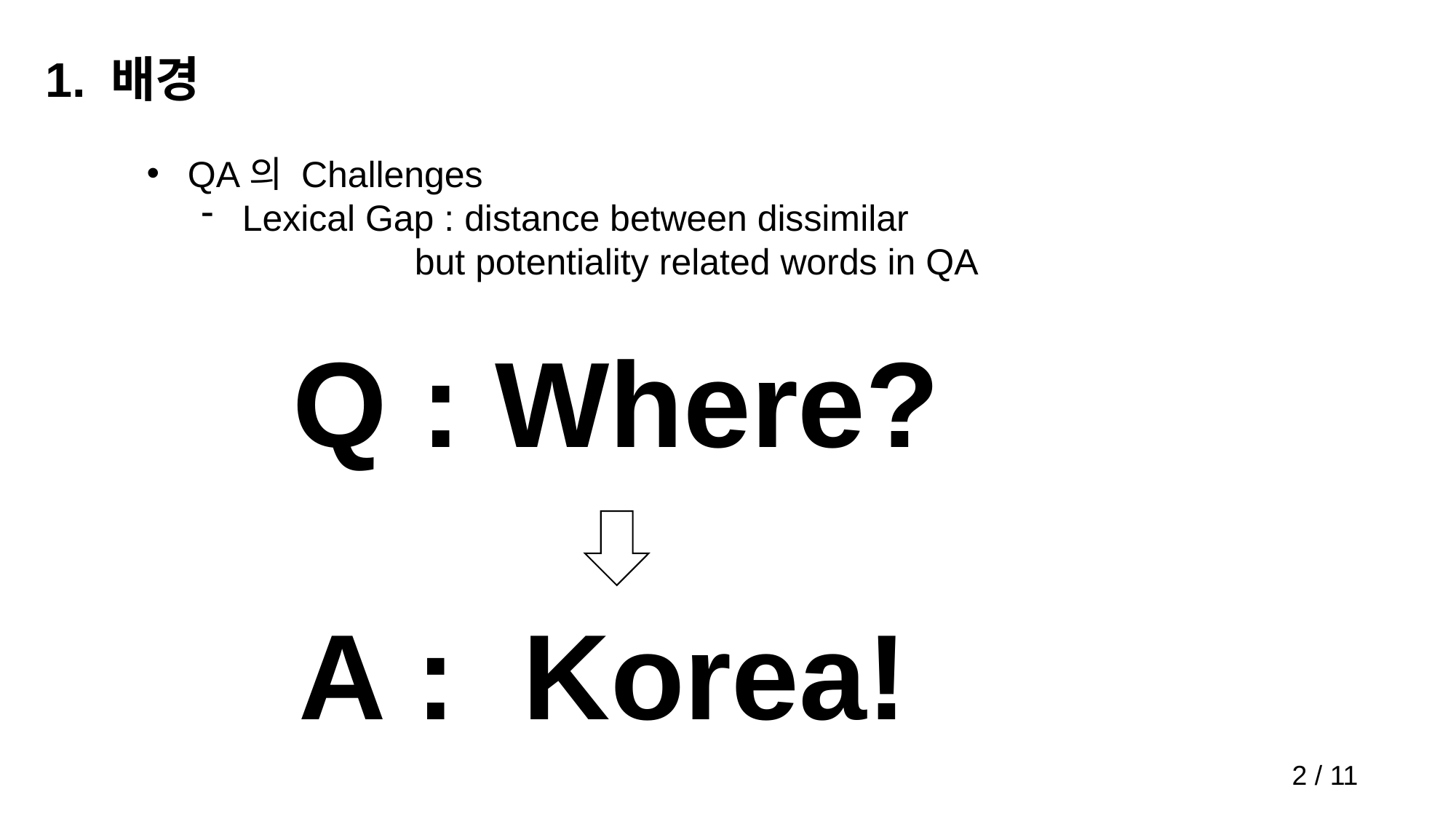

# 1. 배경
QA의 Challenges
Lexical Gap : distance between dissimilar
                 but potentiality related words in QA
Q : Where?

A :  Korea!